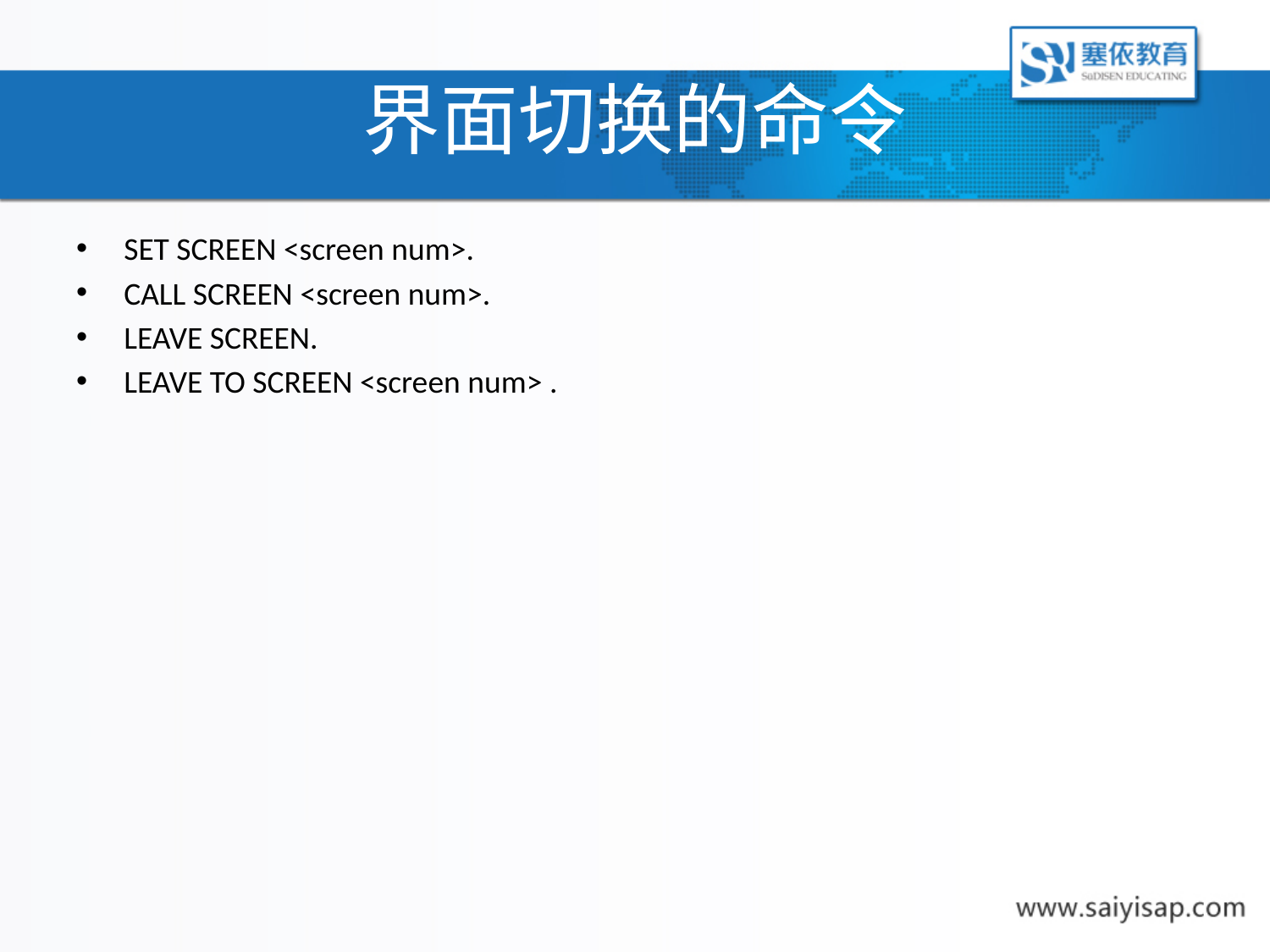

# 界面切换的命令
SET SCREEN <screen num>.
CALL SCREEN <screen num>.
LEAVE SCREEN.
LEAVE TO SCREEN <screen num> .